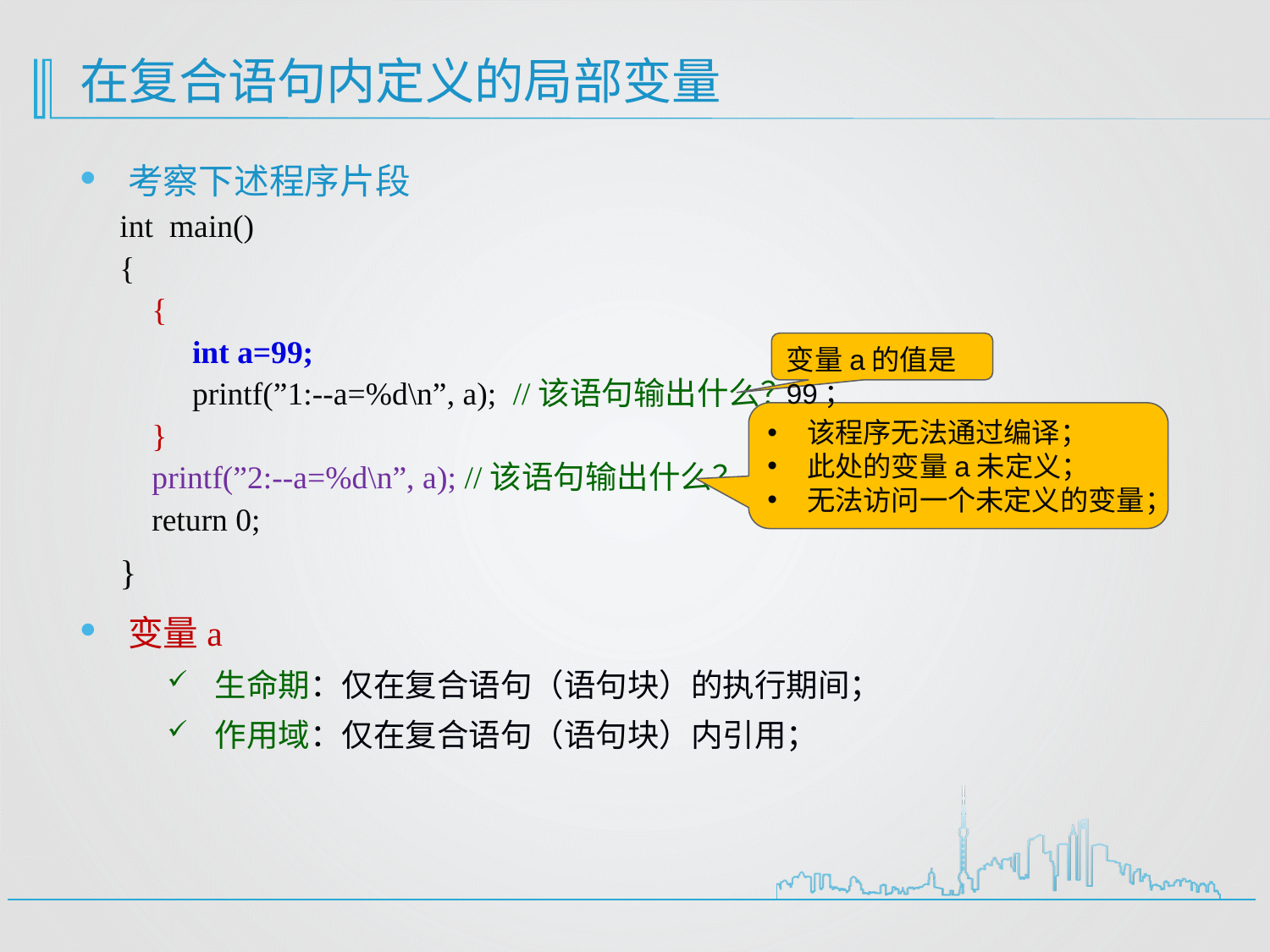

# 在复合语句内定义的局部变量
考察下述程序片段
int  main()
{
    {
         int a=99;
         printf(”1:--a=%d\n”, a);  //该语句输出什么？
    }
    printf(”2:--a=%d\n”, a); //该语句输出什么？
    return 0;
}
变量a
生命期：仅在复合语句（语句块）的执行期间；
作用域：仅在复合语句（语句块）内引用；

变量a的值是99；
该程序无法通过编译；
此处的变量a未定义；
无法访问一个未定义的变量；